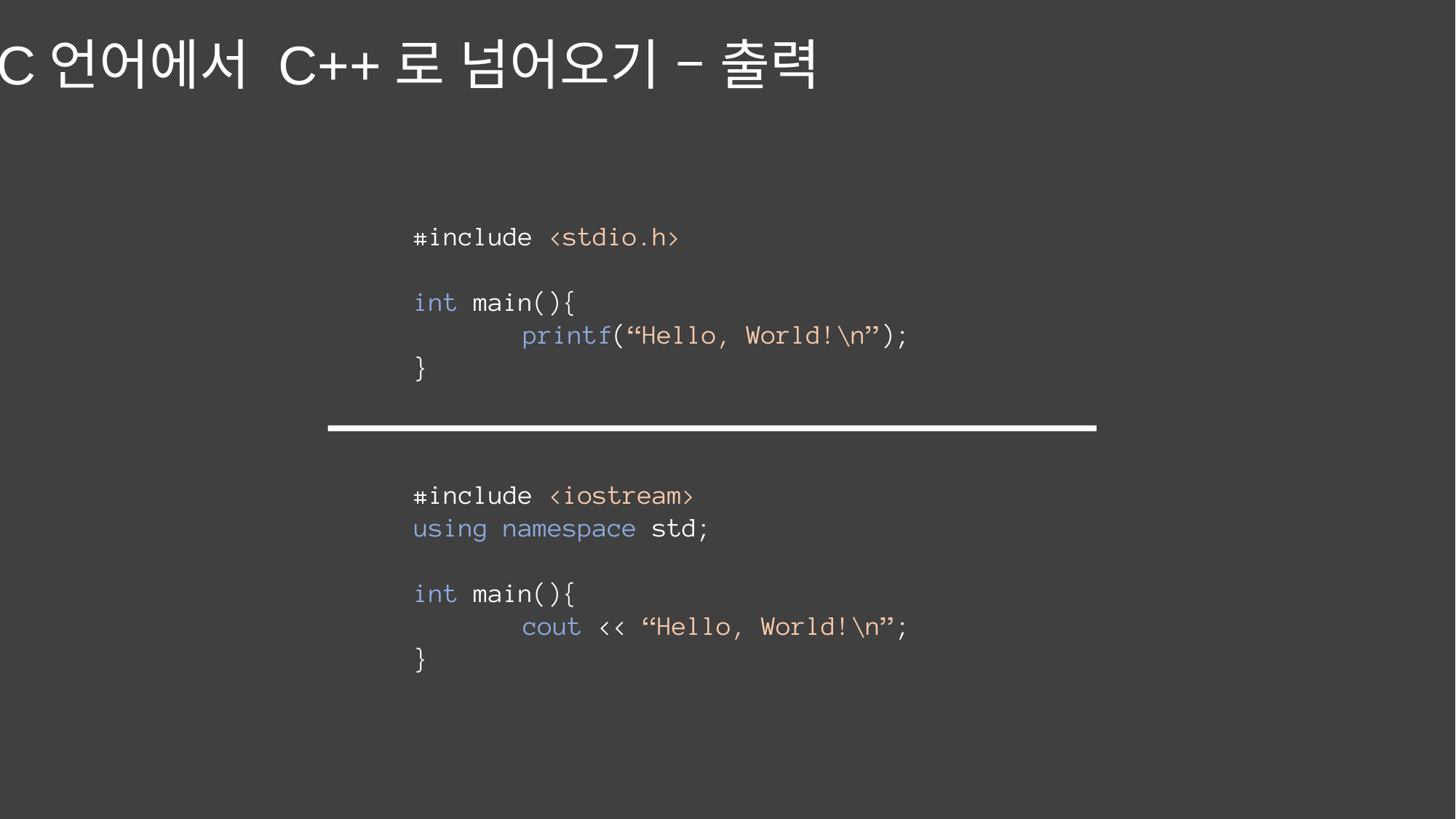

C언어에서 C++로 넘어오기 – 출력
#include <stdio.h>

int main(){
	printf(“Hello, World!\n”);
}

#include <iostream>
using namespace std;

int main(){
	cout << “Hello, World!\n”;
}